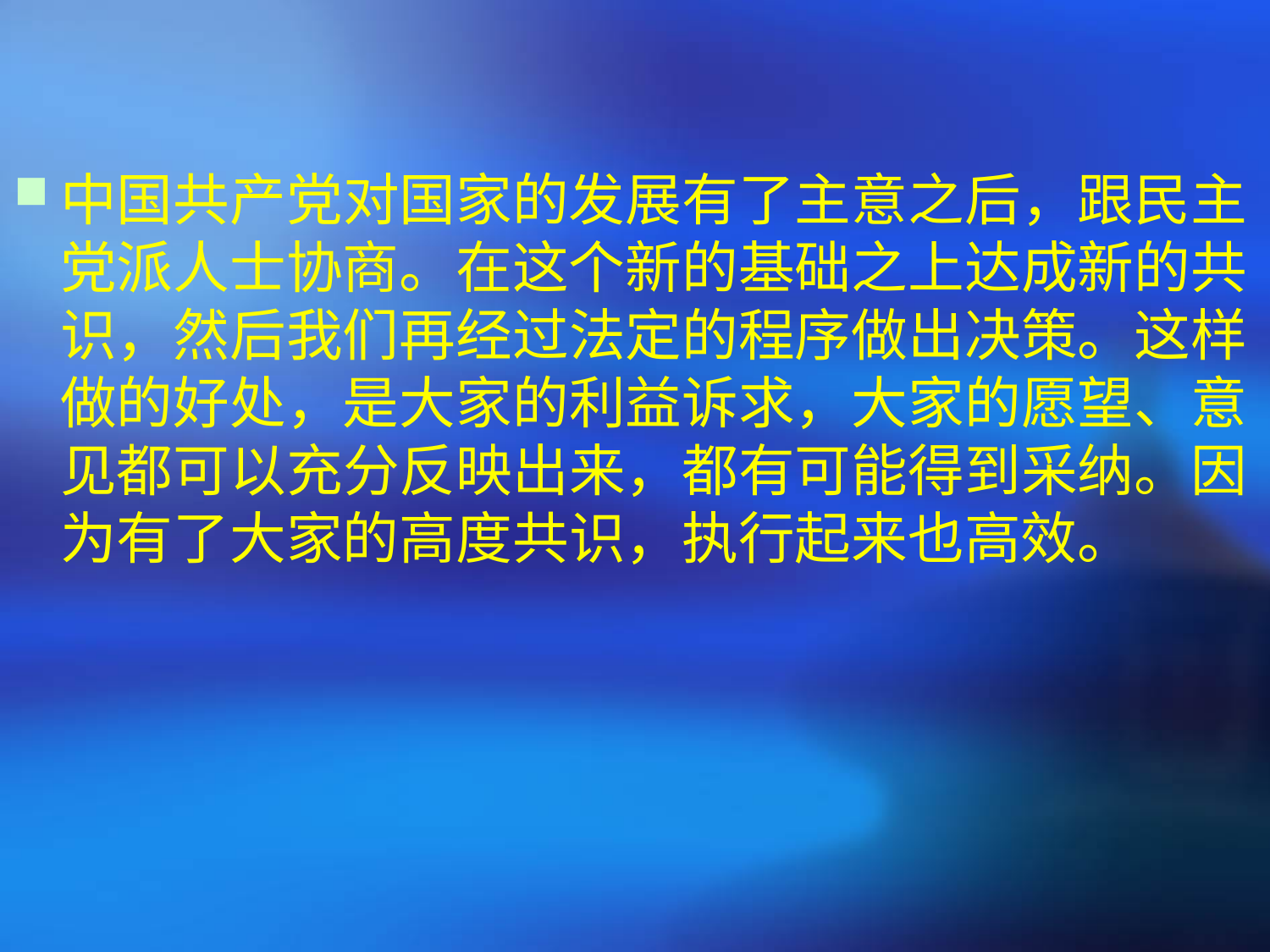

中国共产党对国家的发展有了主意之后，跟民主党派人士协商。在这个新的基础之上达成新的共识，然后我们再经过法定的程序做出决策。这样做的好处，是大家的利益诉求，大家的愿望、意见都可以充分反映出来，都有可能得到采纳。因为有了大家的高度共识，执行起来也高效。